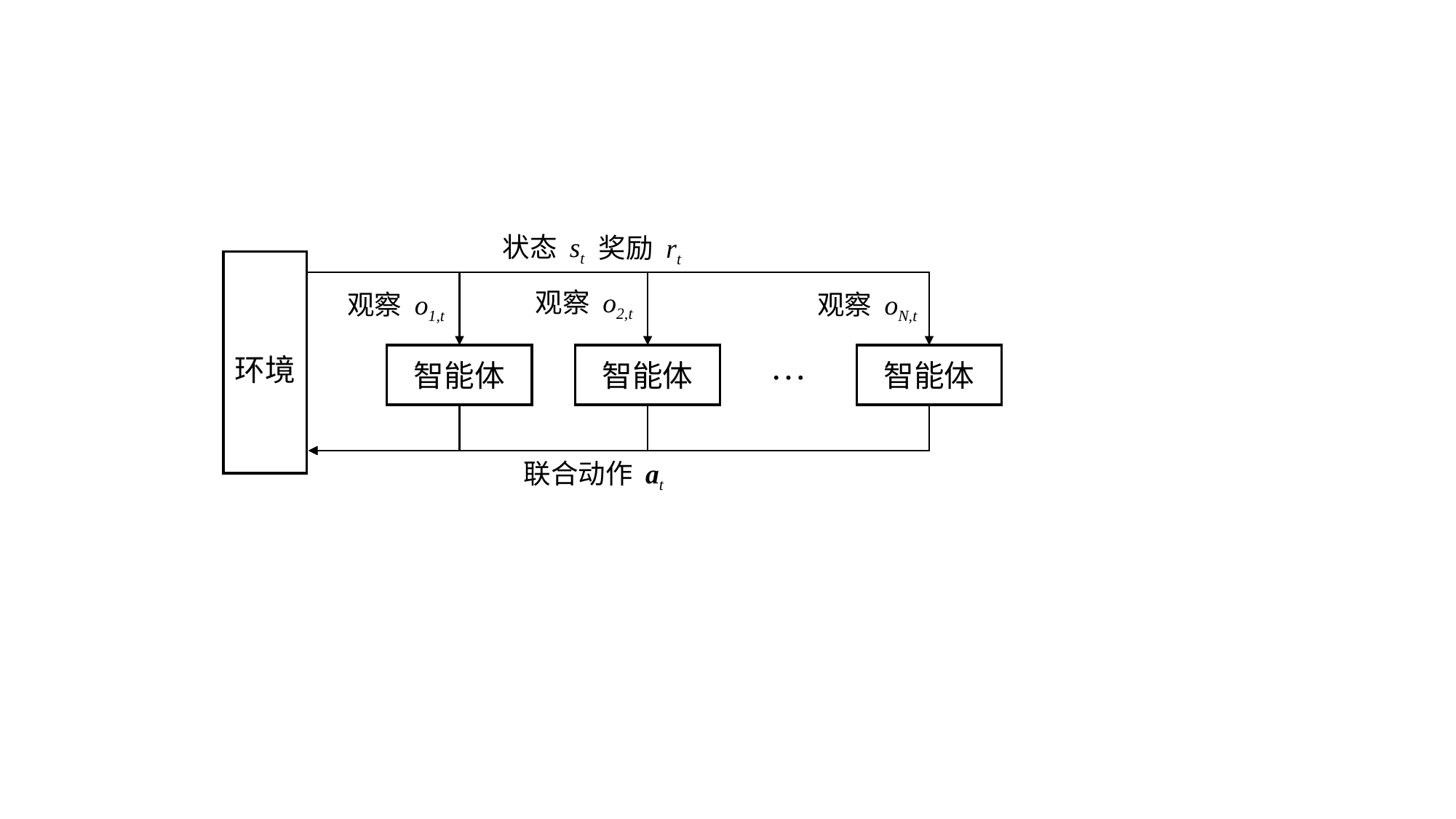

状态 st
奖励 rt

观察 o2,t
观察 o1,t
观察 oN,t
…

智能体

智能体
环境

智能体
联合动作 at